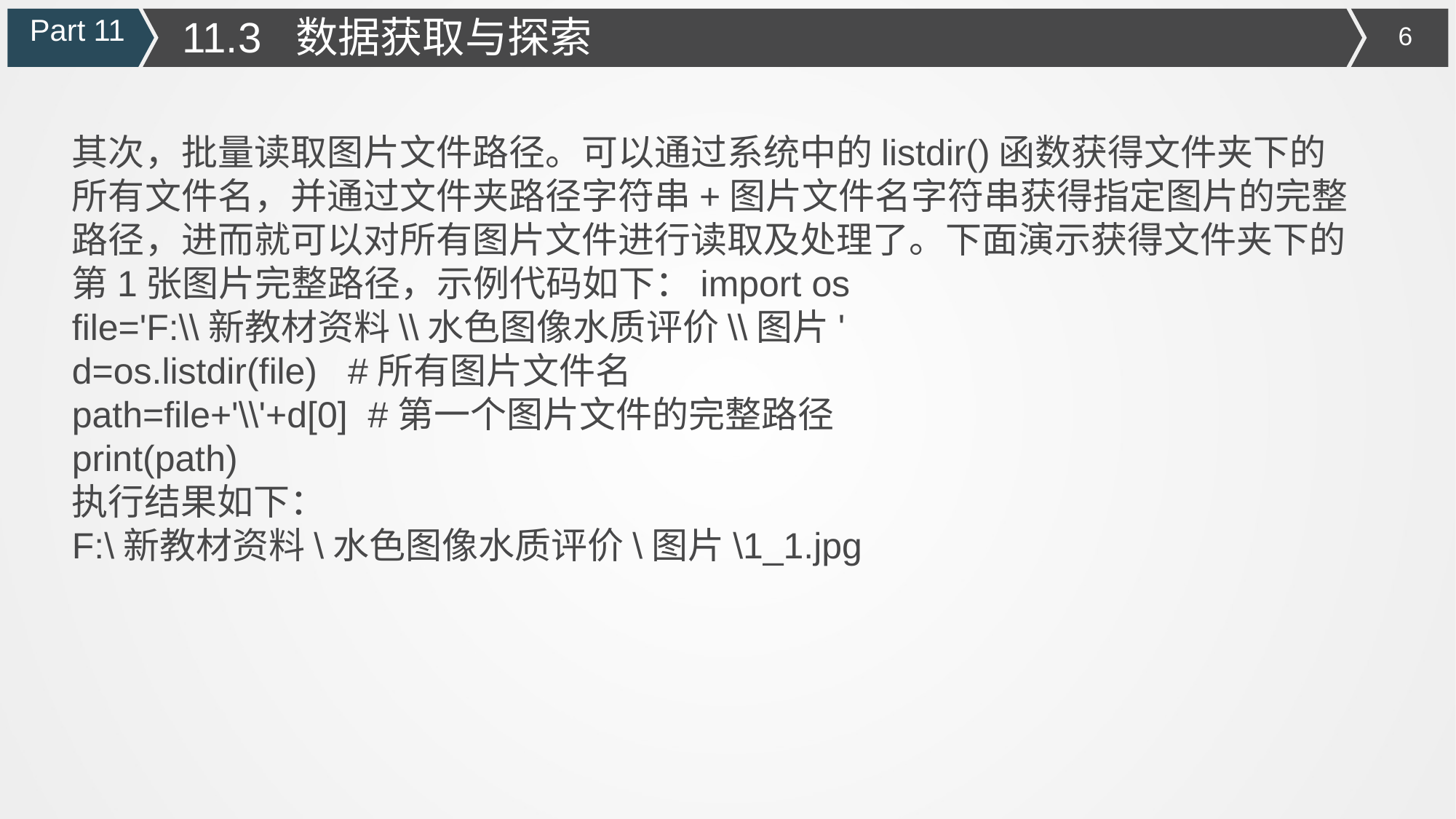

11.3  数据获取与探索
Part 11
# 其次，批量读取图片文件路径。可以通过系统中的listdir()函数获得文件夹下的所有文件名，并通过文件夹路径字符串+图片文件名字符串获得指定图片的完整路径，进而就可以对所有图片文件进行读取及处理了。下面演示获得文件夹下的第1张图片完整路径，示例代码如下：import os file='F:\\新教材资料\\水色图像水质评价\\图片' d=os.listdir(file)   #所有图片文件名 path=file+'\\'+d[0]  #第一个图片文件的完整路径 print(path) 执行结果如下： F:\新教材资料\水色图像水质评价\图片\1_1.jpg